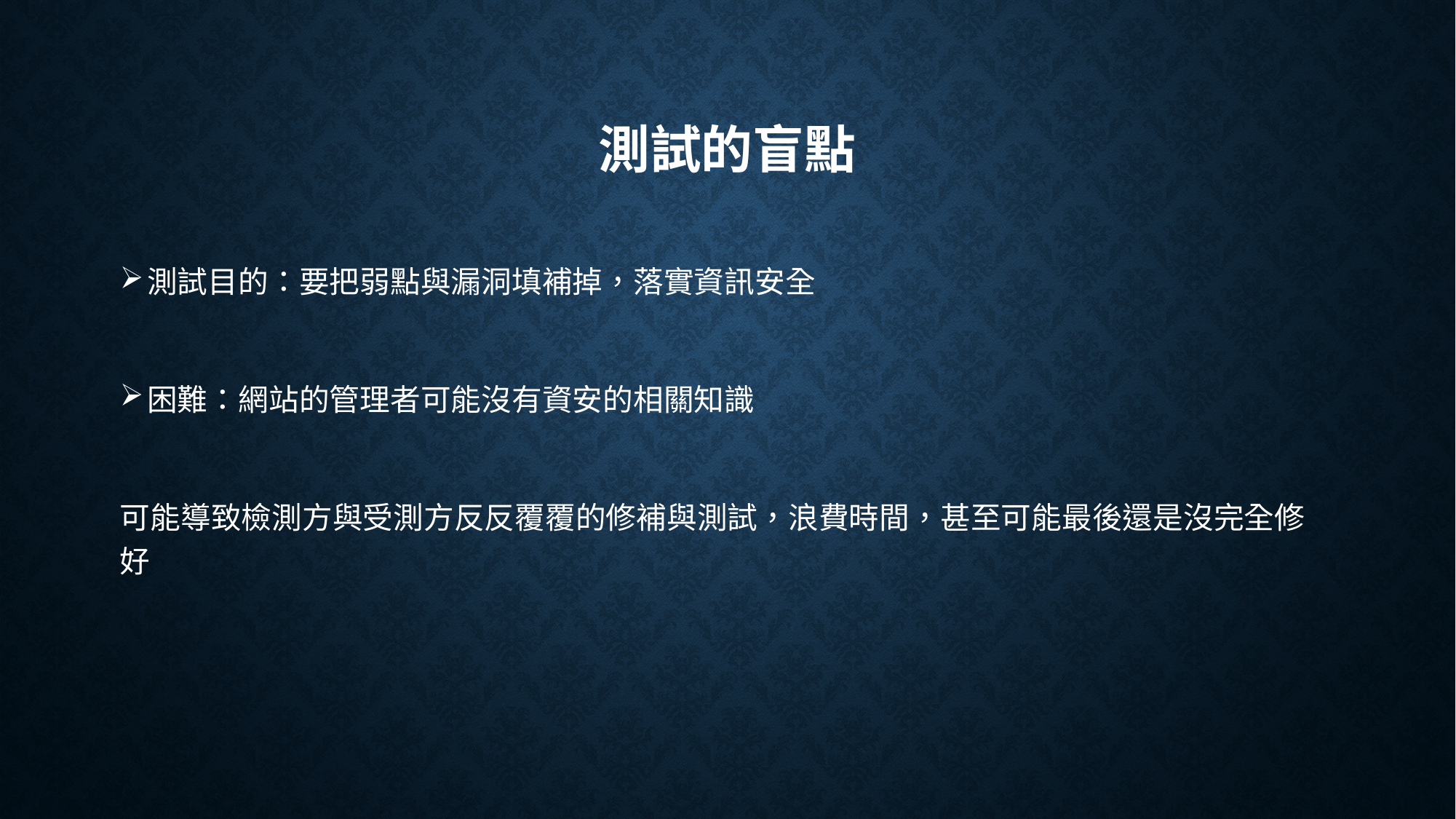

# 測試的盲點
測試目的：要把弱點與漏洞填補掉，落實資訊安全

困難：網站的管理者可能沒有資安的相關知識

可能導致檢測方與受測方反反覆覆的修補與測試，浪費時間，甚至可能最後還是沒完全修好